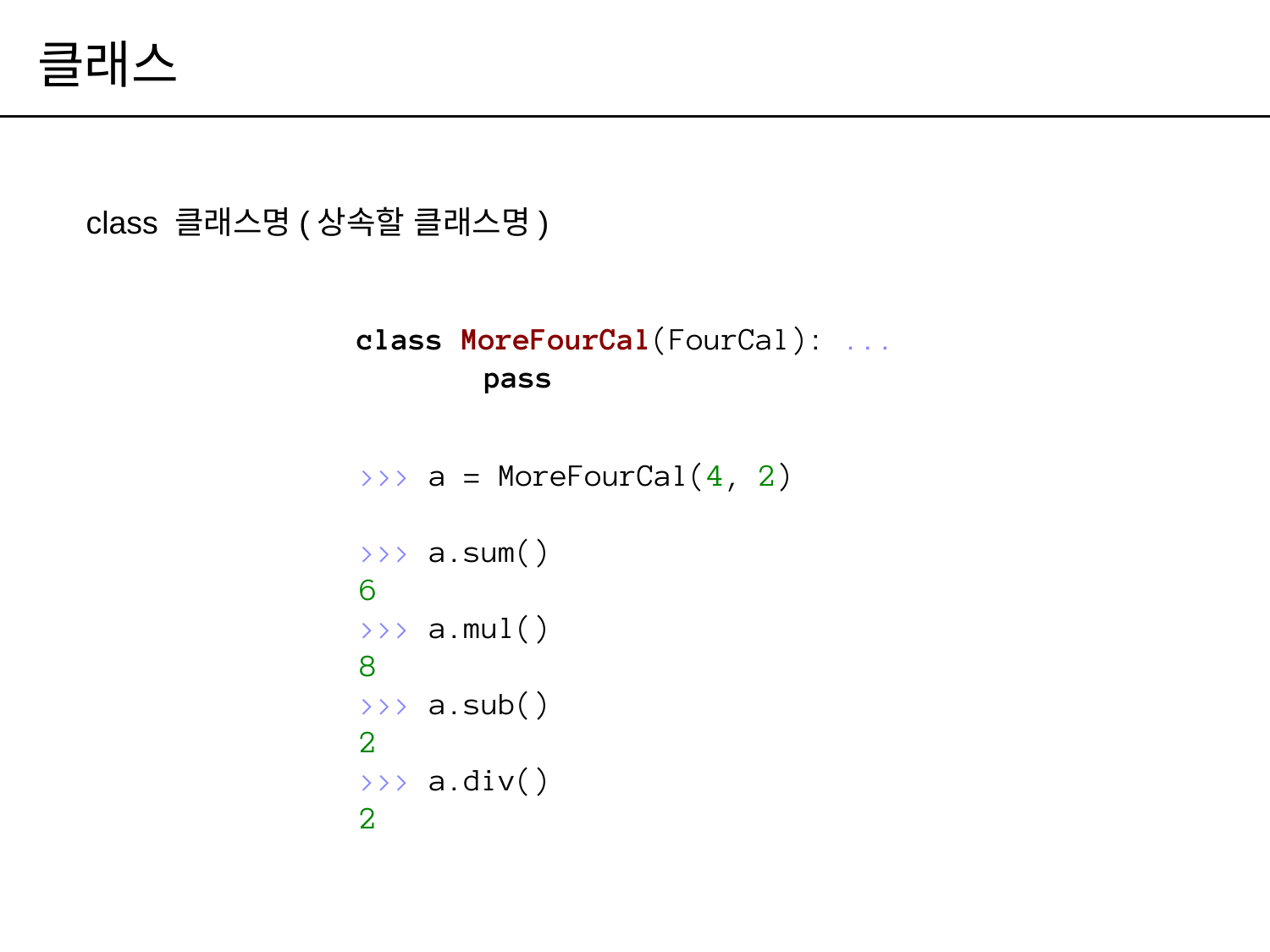

# 클래스
class 클래스명(상속할 클래스명)
class MoreFourCal(FourCal): ...
	pass
>>> a = MoreFourCal(4, 2)

>>> a.sum()
6
>>> a.mul()
8
>>> a.sub()
2
>>> a.div()
2